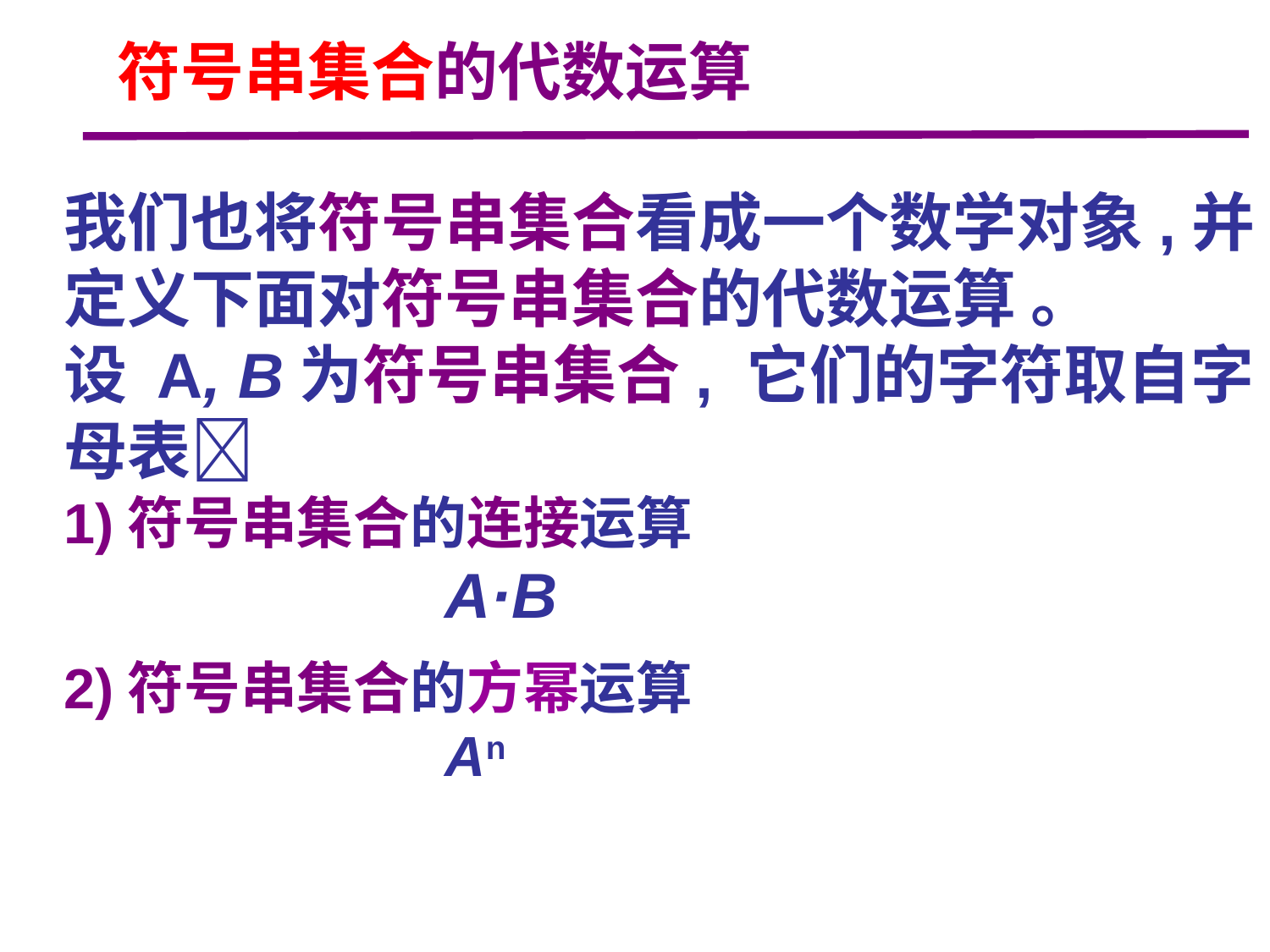

符号串集合的代数运算
我们也将符号串集合看成一个数学对象,并定义下面对符号串集合的代数运算 。
设 A, B为符号串集合, 它们的字符取自字母表Σ
1)符号串集合的连接运算
			A·B

2)符号串集合的方幂运算
			An